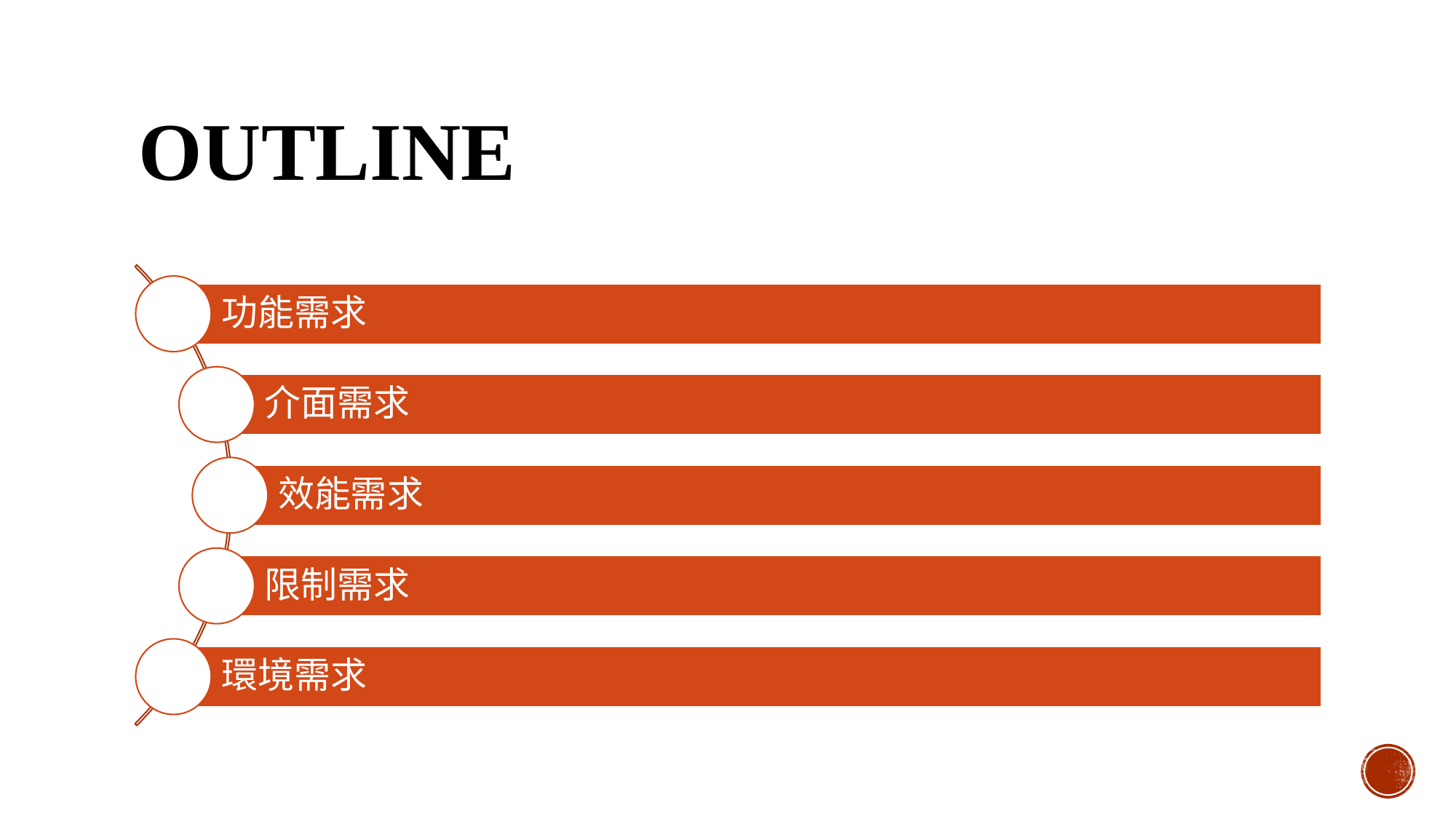

# OUTLINE
功能需求
介面需求
效能需求
限制需求
環境需求